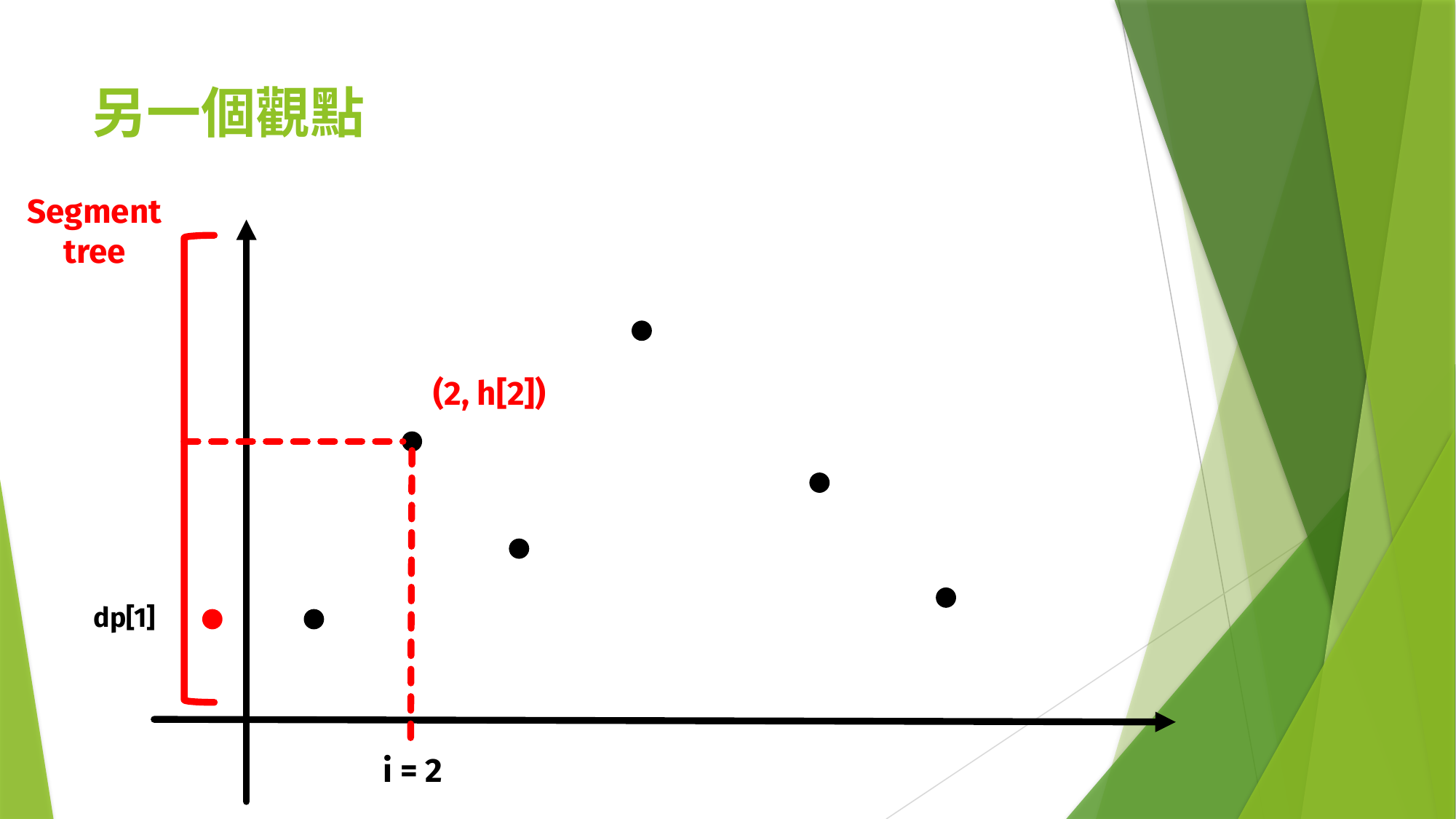

# 另一個觀點
Segment
tree

(2, h[2])

dp[1]

i = 2